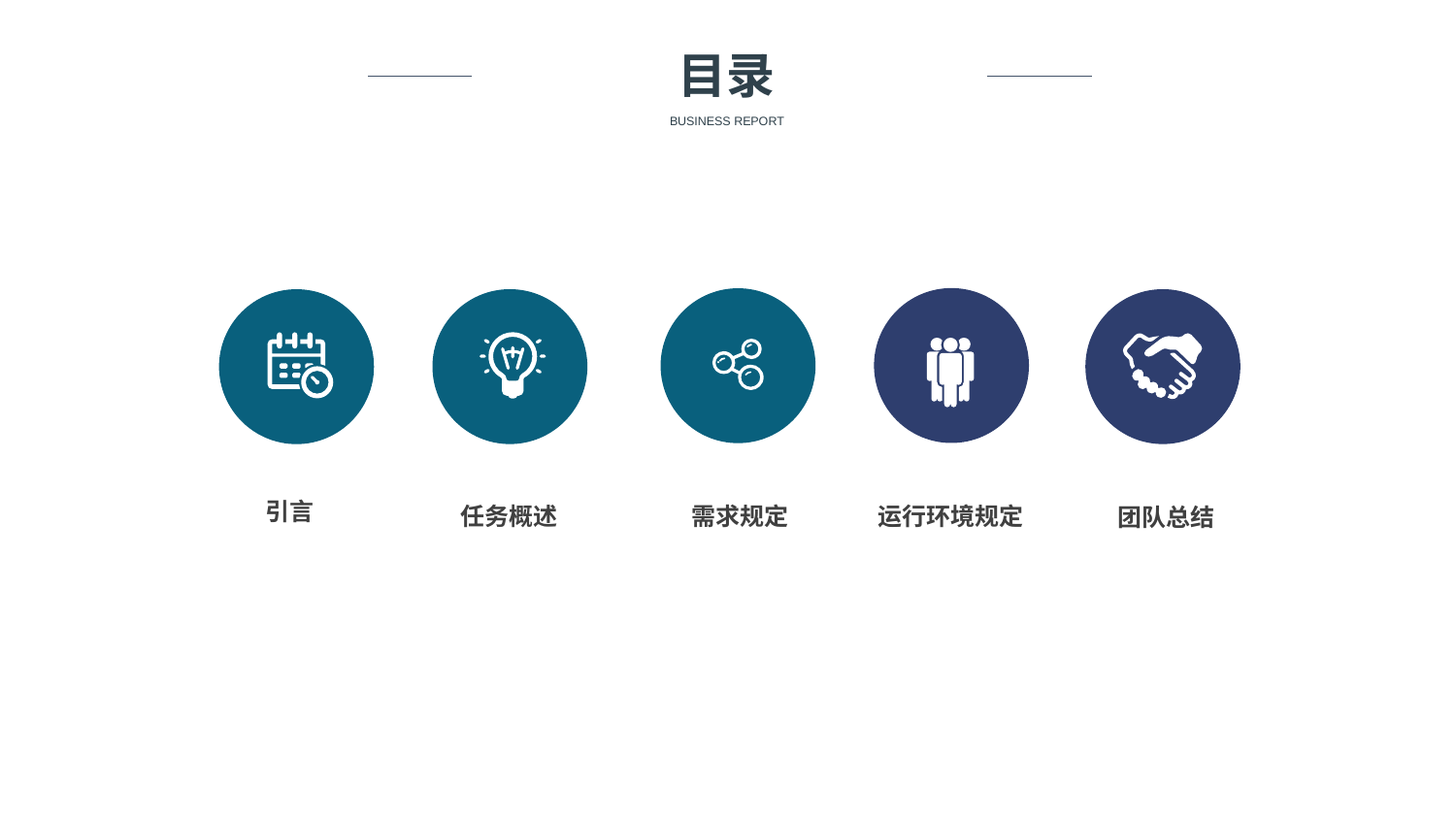

目录
BUSINESS REPORT

引言
需求规定
任务概述
运行环境规定
团队总结